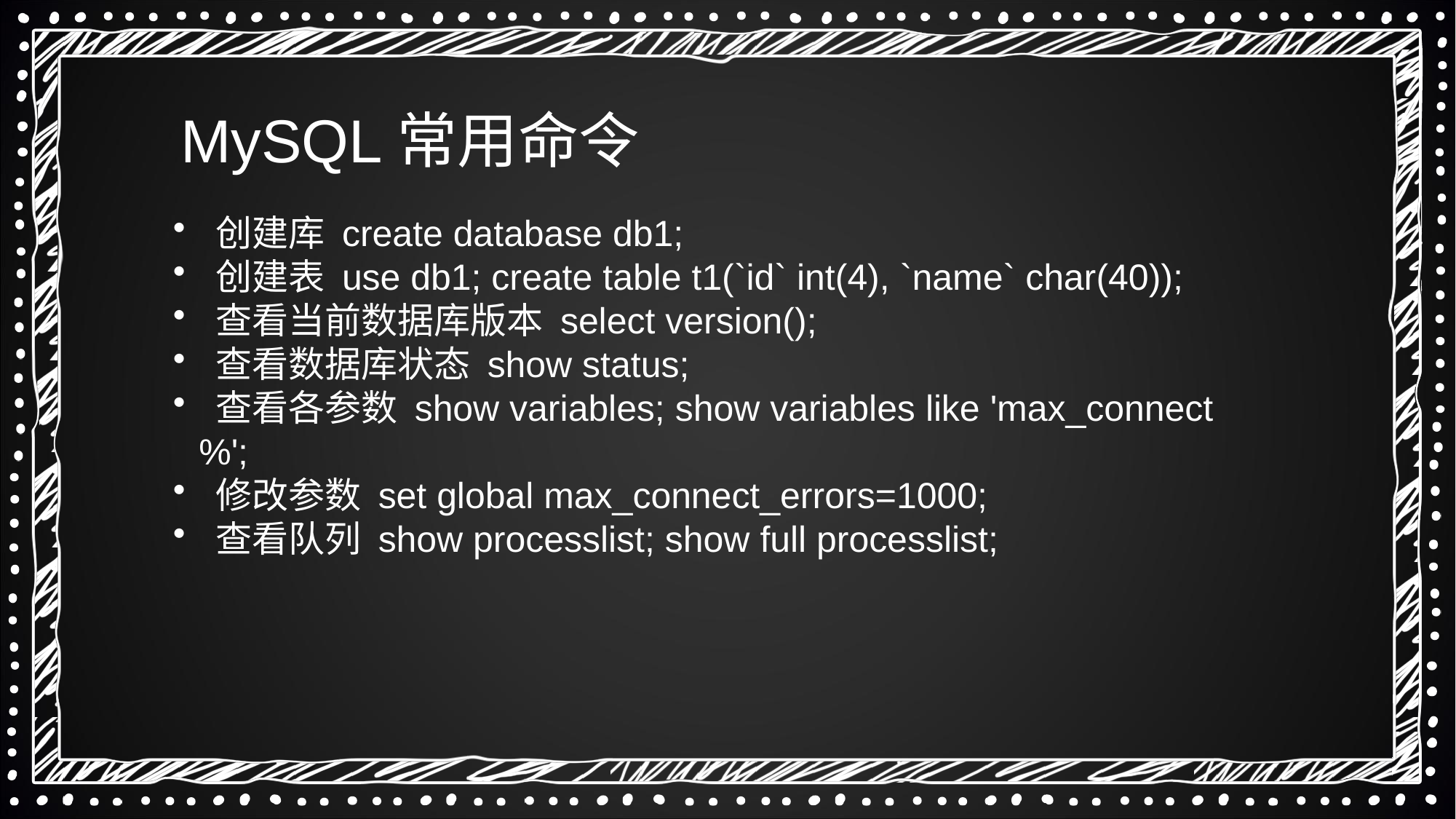

MySQL常用命令
 创建库 create database db1;
 创建表 use db1; create table t1(`id` int(4), `name` char(40));
 查看当前数据库版本 select version();
 查看数据库状态 show status;
 查看各参数 show variables; show variables like 'max_connect%';
 修改参数 set global max_connect_errors=1000;
 查看队列 show processlist; show full processlist;